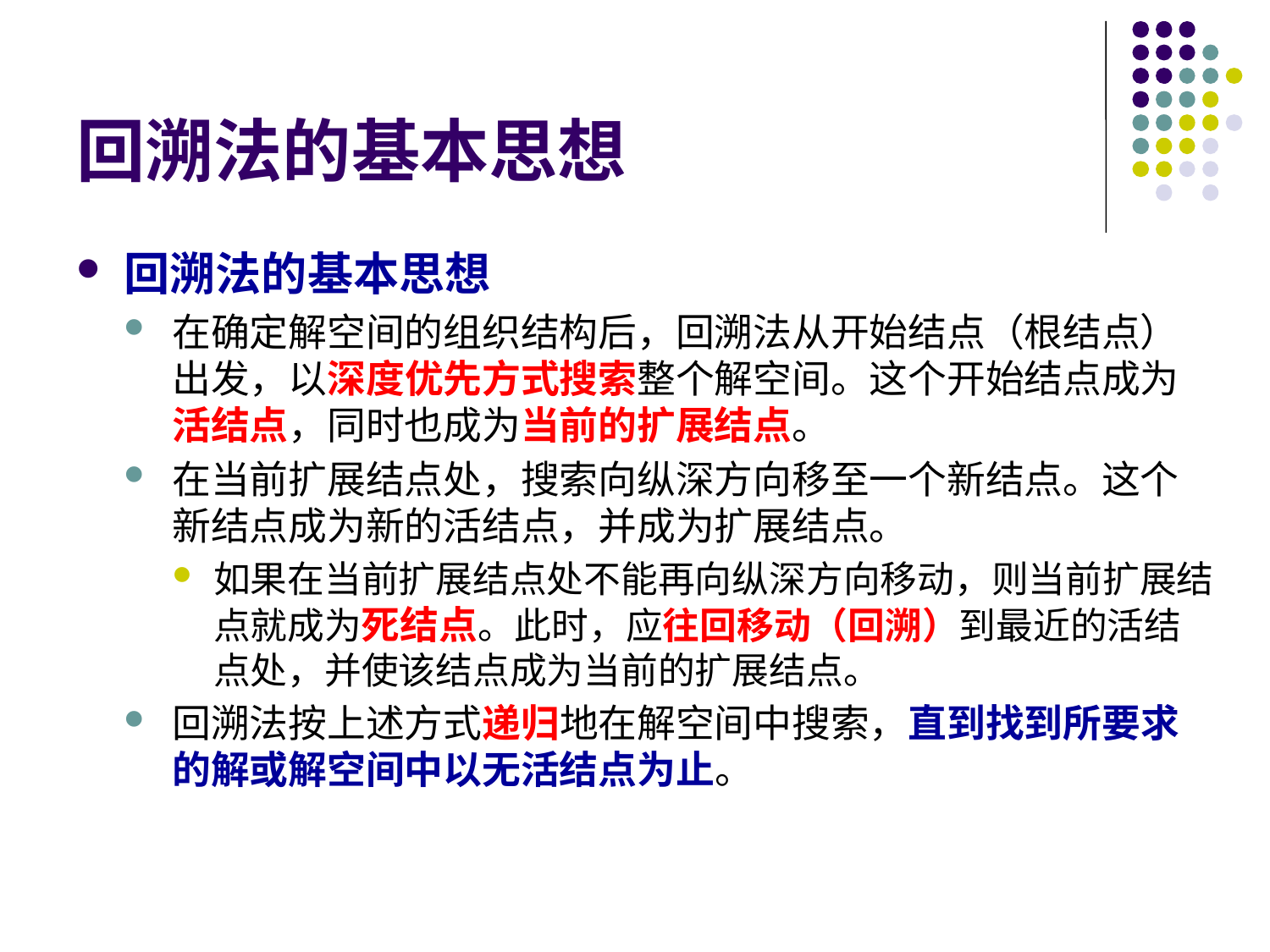

# 回溯法的基本思想
回溯法的基本思想
在确定解空间的组织结构后，回溯法从开始结点（根结点）出发，以深度优先方式搜索整个解空间。这个开始结点成为活结点，同时也成为当前的扩展结点。
在当前扩展结点处，搜索向纵深方向移至一个新结点。这个新结点成为新的活结点，并成为扩展结点。
如果在当前扩展结点处不能再向纵深方向移动，则当前扩展结点就成为死结点。此时，应往回移动（回溯）到最近的活结点处，并使该结点成为当前的扩展结点。
回溯法按上述方式递归地在解空间中搜索，直到找到所要求的解或解空间中以无活结点为止。